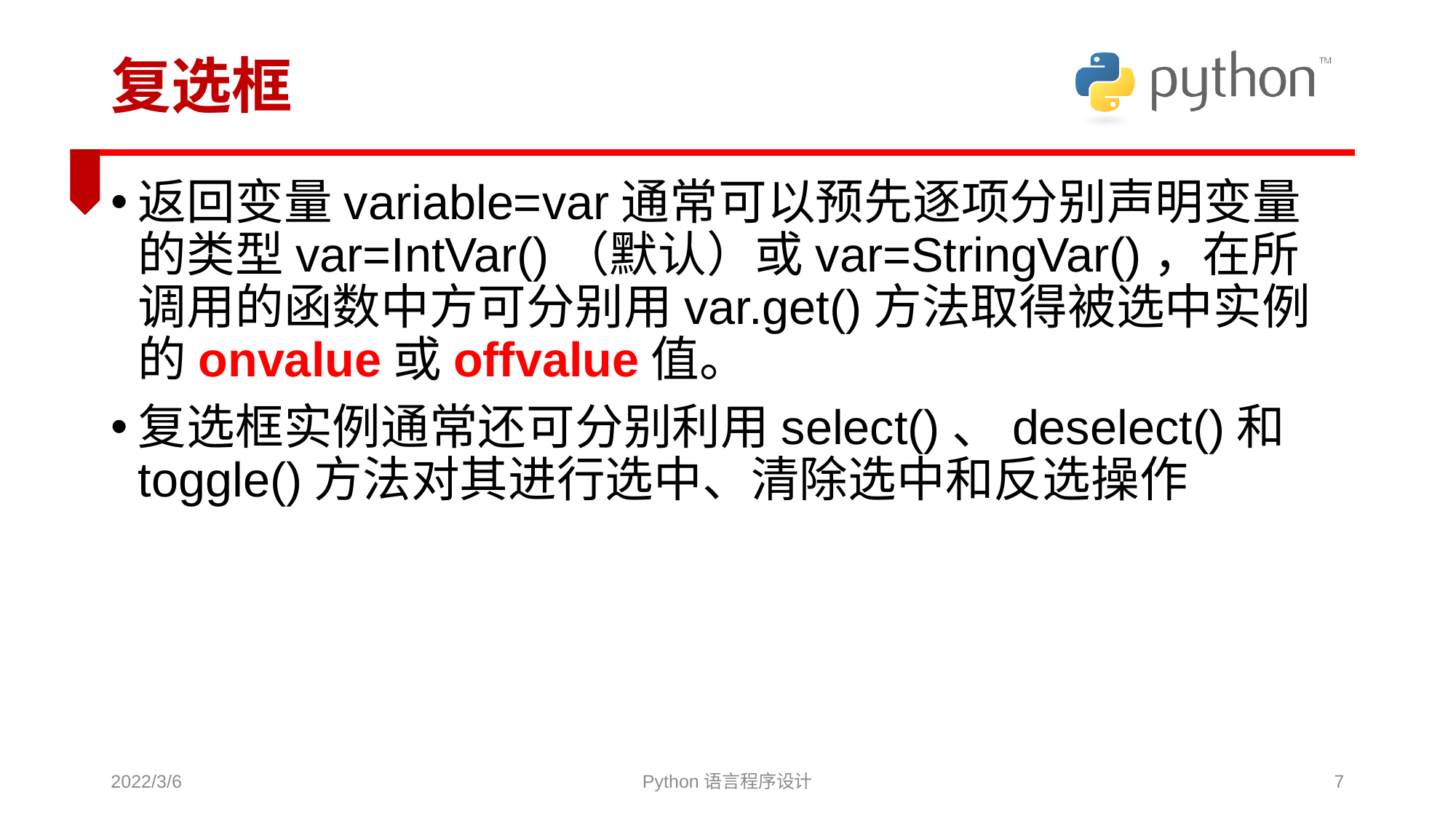

# 复选框
返回变量variable=var通常可以预先逐项分别声明变量的类型var=IntVar()（默认）或var=StringVar()，在所调用的函数中方可分别用var.get()方法取得被选中实例的onvalue或offvalue值。
复选框实例通常还可分别利用select()、deselect()和toggle()方法对其进行选中、清除选中和反选操作
2022/3/6
Python语言程序设计
7